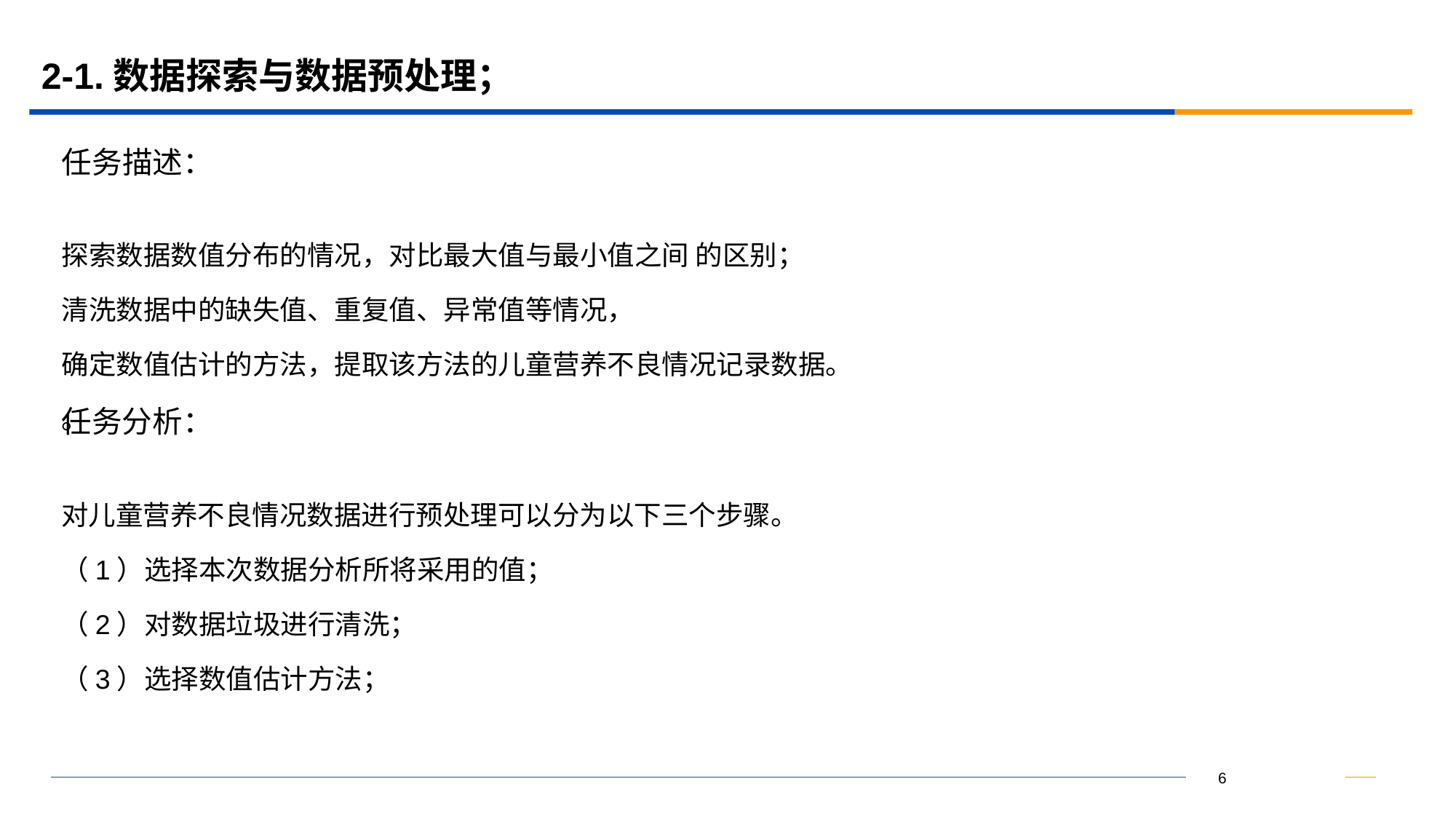

# 2-1.数据探索与数据预处理；
任务描述：
探索数据数值分布的情况，对比最大值与最小值之间 的区别；
清洗数据中的缺失值、重复值、异常值等情况，
确定数值估计的方法，提取该方法的儿童营养不良情况记录数据。
。

任务分析：
对儿童营养不良情况数据进行预处理可以分为以下三个步骤。
（1）选择本次数据分析所将采用的值；
（2）对数据垃圾进行清洗；
（3）选择数值估计方法；